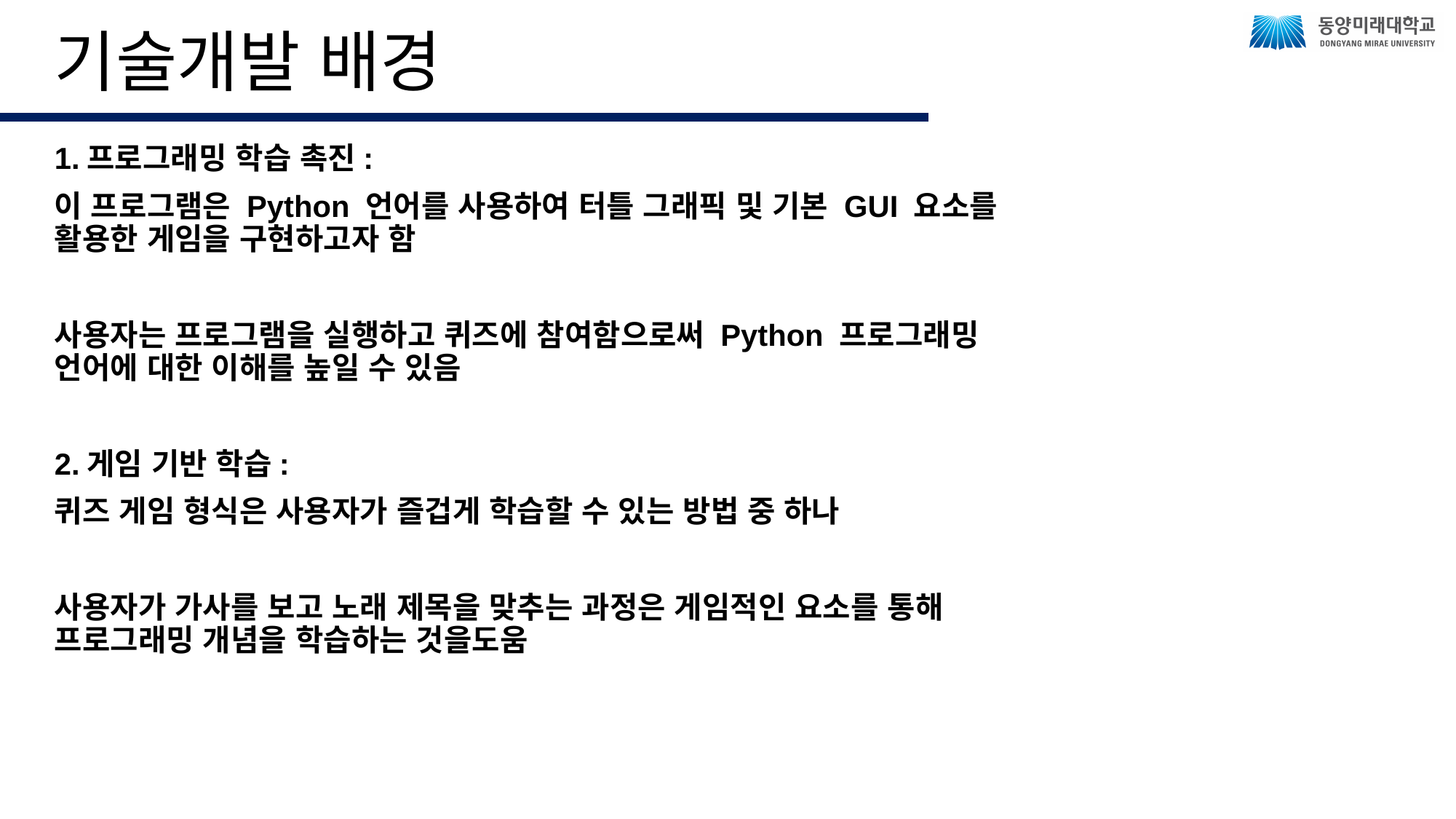

# 기술개발 배경
1.프로그래밍 학습 촉진:
이 프로그램은 Python 언어를 사용하여 터틀 그래픽 및 기본 GUI 요소를 활용한 게임을 구현하고자 함

사용자는 프로그램을 실행하고 퀴즈에 참여함으로써 Python 프로그래밍 언어에 대한 이해를 높일 수 있음

2.게임 기반 학습:
퀴즈 게임 형식은 사용자가 즐겁게 학습할 수 있는 방법 중 하나

사용자가 가사를 보고 노래 제목을 맞추는 과정은 게임적인 요소를 통해 프로그래밍 개념을 학습하는 것을도움